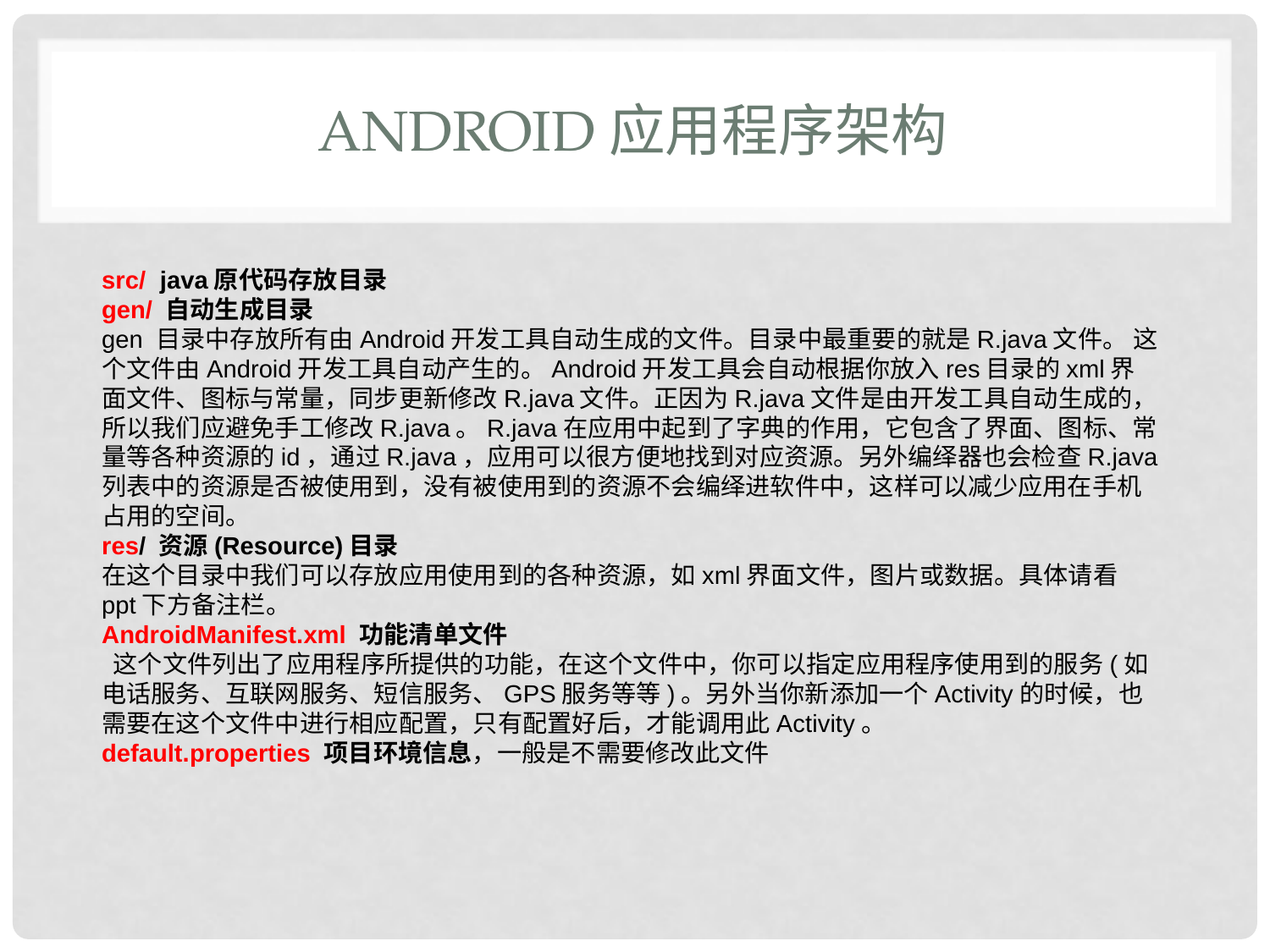

# Android应用程序架构
src/  java原代码存放目录
gen/ 自动生成目录
gen 目录中存放所有由Android开发工具自动生成的文件。目录中最重要的就是R.java文件。 这个文件由Android开发工具自动产生的。Android开发工具会自动根据你放入res目录的xml界面文件、图标与常量，同步更新修改R.java文件。正因为R.java文件是由开发工具自动生成的，所以我们应避免手工修改R.java。R.java在应用中起到了字典的作用，它包含了界面、图标、常量等各种资源的id，通过R.java，应用可以很方便地找到对应资源。另外编绎器也会检查R.java列表中的资源是否被使用到，没有被使用到的资源不会编绎进软件中，这样可以减少应用在手机占用的空间。
res/ 资源(Resource)目录
在这个目录中我们可以存放应用使用到的各种资源，如xml界面文件，图片或数据。具体请看ppt下方备注栏。
AndroidManifest.xml 功能清单文件
 这个文件列出了应用程序所提供的功能，在这个文件中，你可以指定应用程序使用到的服务(如电话服务、互联网服务、短信服务、GPS服务等等)。另外当你新添加一个Activity的时候，也需要在这个文件中进行相应配置，只有配置好后，才能调用此Activity。
default.properties 项目环境信息，一般是不需要修改此文件